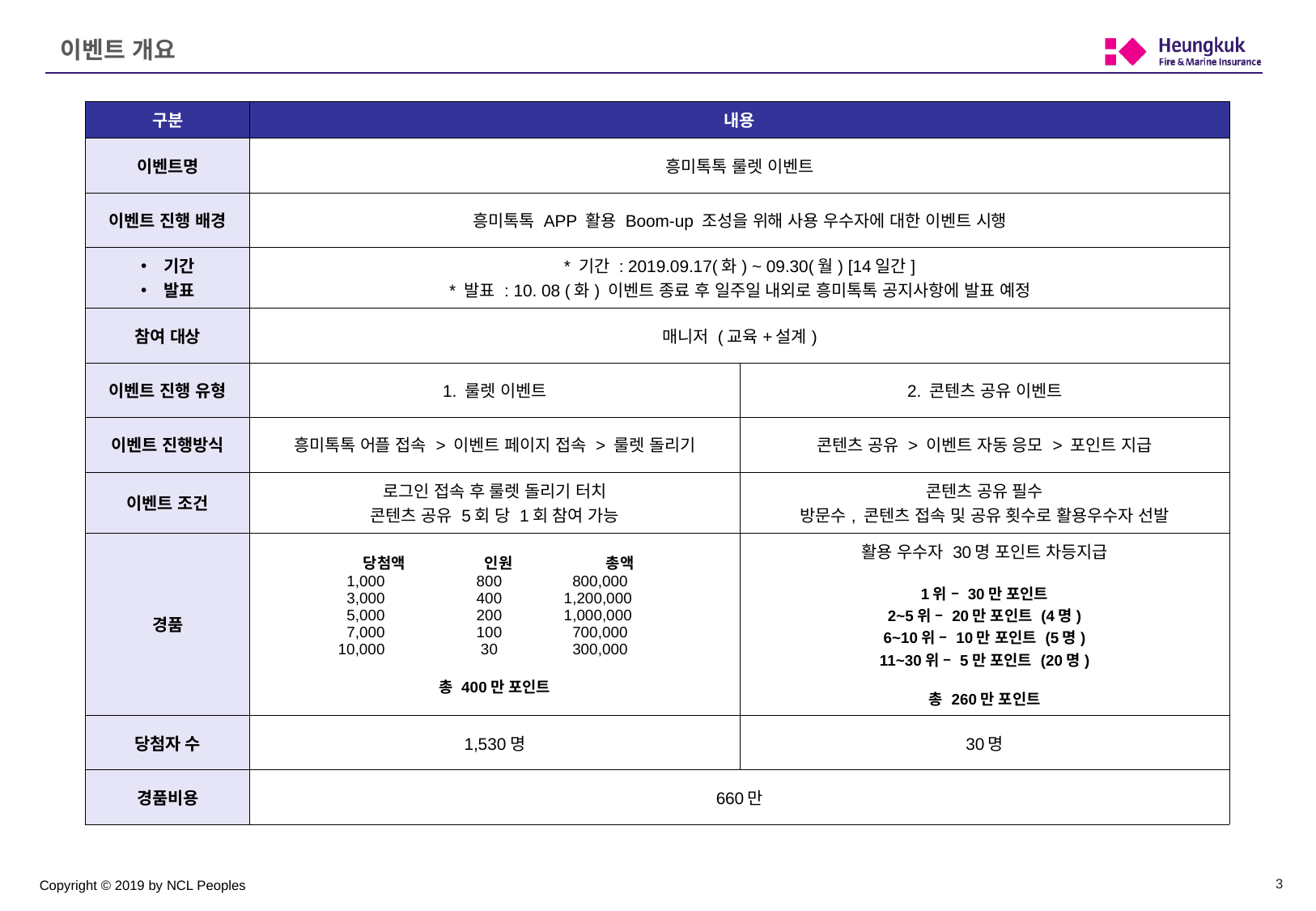

# 이벤트 개요
| 구분 | 내용 |  |
| --- | --- | --- |
| 이벤트명 | 흥미톡톡 룰렛 이벤트 |  |
| 이벤트 진행 배경 | 흥미톡톡 APP 활용 Boom-up 조성을 위해 사용 우수자에 대한 이벤트 시행 |  |
| 기간 발표 | \* 기간 : 2019.09.17(화) ~ 09.30(월) [14일간] \* 발표 : 10. 08 (화) 이벤트 종료 후 일주일 내외로 흥미톡톡 공지사항에 발표 예정 |  |
| 참여 대상 | 매니저 (교육+설계) |  |
| 이벤트 진행 유형 | 1. 룰렛 이벤트 | 2. 콘텐츠 공유 이벤트 |
| 이벤트 진행방식 | 흥미톡톡 어플 접속 > 이벤트 페이지 접속 > 룰렛 돌리기 | 콘텐츠 공유 > 이벤트 자동 응모 > 포인트 지급 |
| 이벤트 조건 | 로그인 접속 후 룰렛 돌리기 터치 콘텐츠 공유 5회 당 1회 참여 가능 | 콘텐츠 공유 필수 방문수, 콘텐츠 접속 및 공유 횟수로 활용우수자 선발 |
| 경품 | 당첨액 인원 총액 1,000 800 800,000 3,000 400 1,200,000 5,000 200 1,000,000 7,000 100 700,000 10,000 30 300,000 총 400만 포인트 | 활용 우수자 30명 포인트 차등지급 1위 – 30만 포인트 2~5위 – 20만 포인트 (4명) 6~10위 – 10만 포인트 (5명) 11~30위 – 5만 포인트 (20명) 총 260만 포인트 |
| 당첨자 수 | 1,530명 | 30명 |
| 경품비용 | 660만 |  |